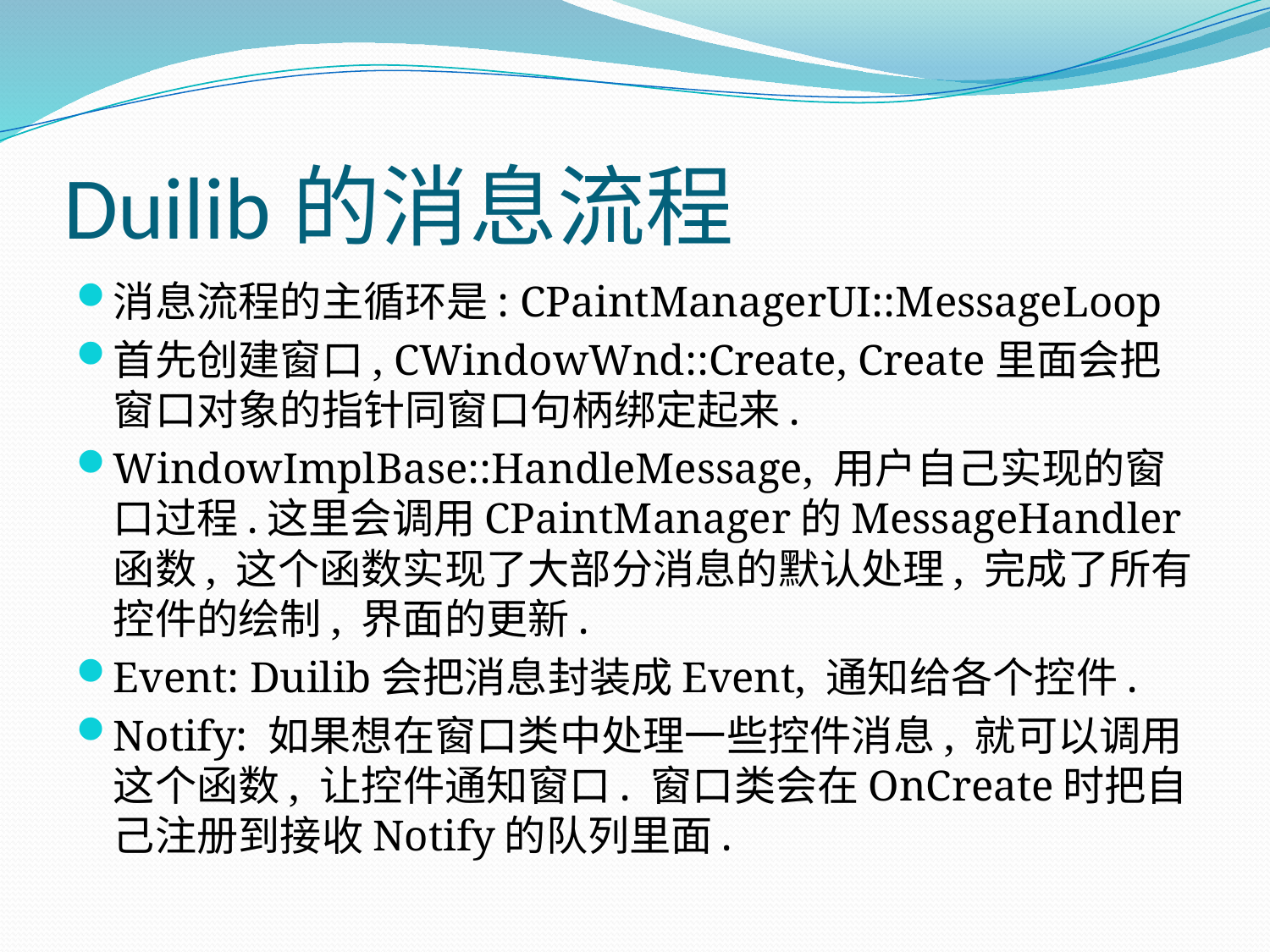

# Duilib的消息流程
消息流程的主循环是: CPaintManagerUI::MessageLoop
首先创建窗口, CWindowWnd::Create, Create里面会把窗口对象的指针同窗口句柄绑定起来.
WindowImplBase::HandleMessage, 用户自己实现的窗口过程.这里会调用CPaintManager的MessageHandler函数, 这个函数实现了大部分消息的默认处理, 完成了所有控件的绘制, 界面的更新.
Event: Duilib会把消息封装成Event, 通知给各个控件.
Notify: 如果想在窗口类中处理一些控件消息, 就可以调用这个函数, 让控件通知窗口. 窗口类会在OnCreate时把自己注册到接收Notify的队列里面.